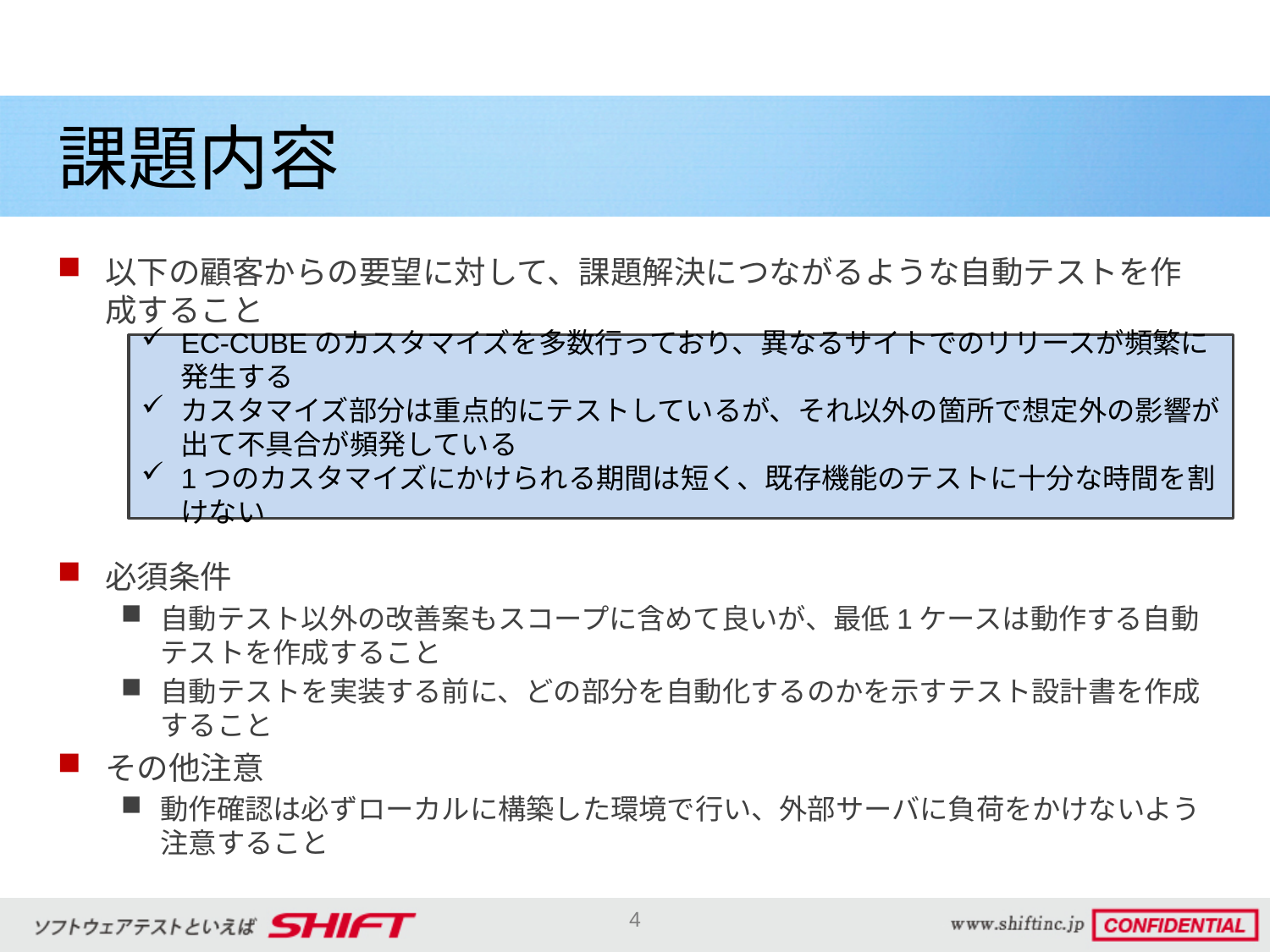

# 課題内容
以下の顧客からの要望に対して、課題解決につながるような自動テストを作成すること

必須条件
自動テスト以外の改善案もスコープに含めて良いが、最低1ケースは動作する自動テストを作成すること
自動テストを実装する前に、どの部分を自動化するのかを示すテスト設計書を作成すること
その他注意
動作確認は必ずローカルに構築した環境で行い、外部サーバに負荷をかけないよう注意すること

EC-CUBEのカスタマイズを多数行っており、異なるサイトでのリリースが頻繁に発生する
カスタマイズ部分は重点的にテストしているが、それ以外の箇所で想定外の影響が出て不具合が頻発している
1つのカスタマイズにかけられる期間は短く、既存機能のテストに十分な時間を割けない
4